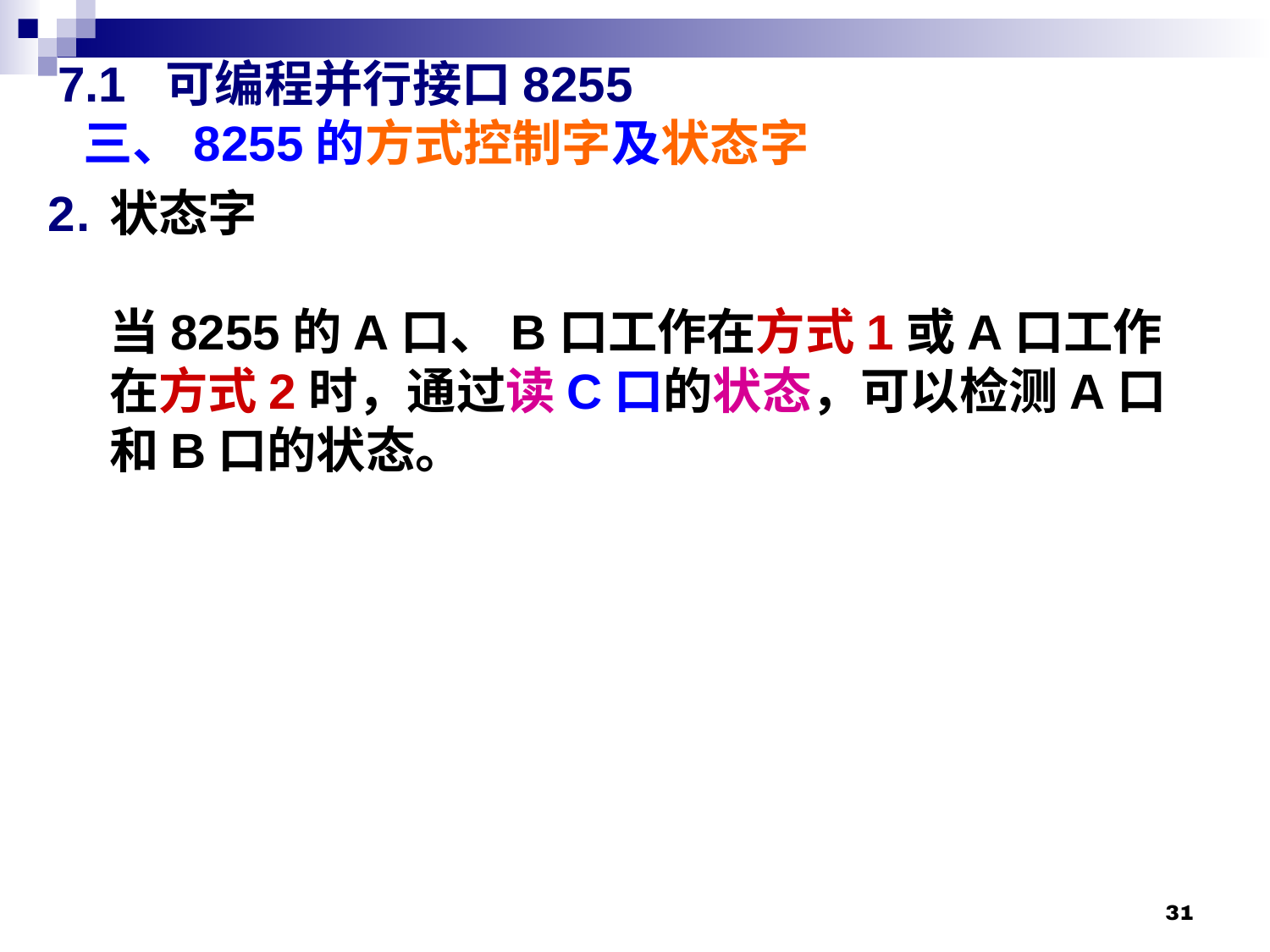

# 7.1  可编程并行接口8255 三、8255的方式控制字及状态字
状态字
当8255的A口、B口工作在方式1或A口工作在方式2时，通过读C口的状态，可以检测A口和B口的状态。
31